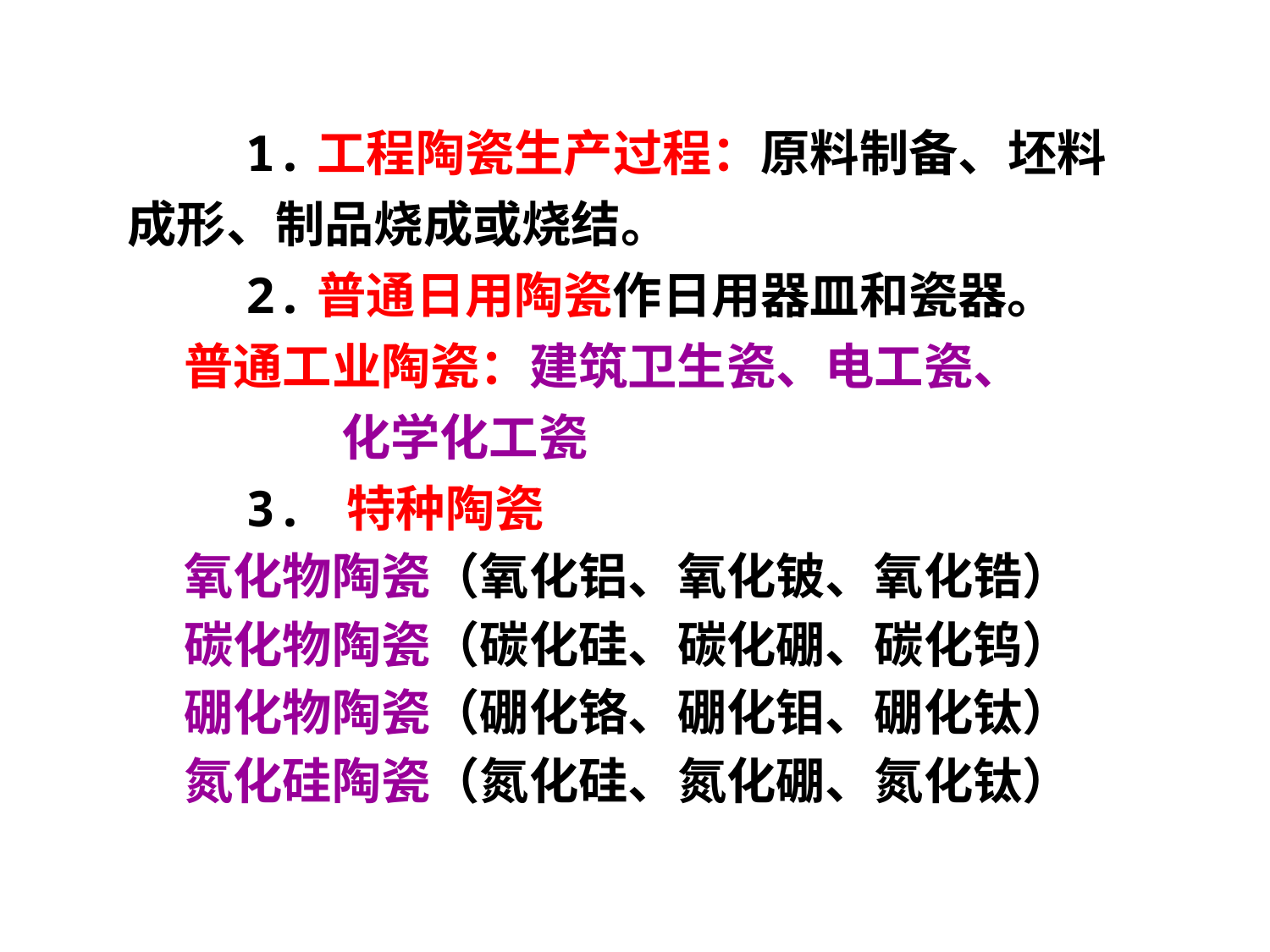

1.工程陶瓷生产过程：原料制备、坯料成形、制品烧成或烧结。
    2.普通日用陶瓷作日用器皿和瓷器。
    普通工业陶瓷：建筑卫生瓷、电工瓷、
                  化学化工瓷
    3. 特种陶瓷
    氧化物陶瓷（氧化铝、氧化铍、氧化锆）
    碳化物陶瓷（碳化硅、碳化硼、碳化钨）
    硼化物陶瓷（硼化铬、硼化钼、硼化钛）
    氮化硅陶瓷（氮化硅、氮化硼、氮化钛）